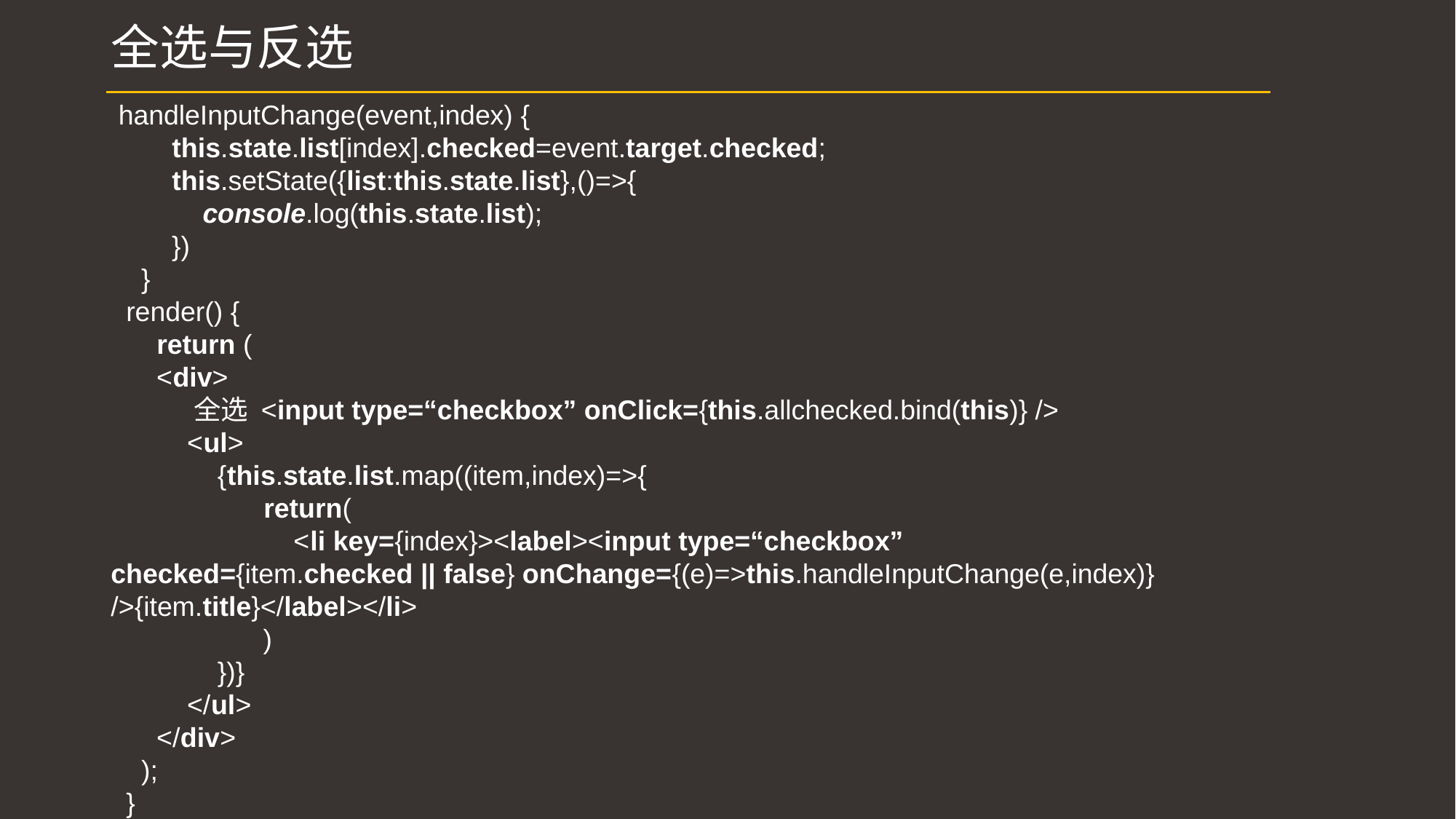

# 全选与反选
 handleInputChange(event,index) {
        this.state.list[index].checked=event.target.checked;
        this.setState({list:this.state.list},()=>{
            console.log(this.state.list);
        })
    }
  render() {
      return (
      <div>
          全选 <input type=“checkbox” onClick={this.allchecked.bind(this)} />
          <ul>
              {this.state.list.map((item,index)=>{
                    return(
                        <li key={index}><label><input type=“checkbox”  checked={item.checked || false} onChange={(e)=>this.handleInputChange(e,index)} />{item.title}</label></li>
                    )
              })}
          </ul>
      </div>
    );
  }
}